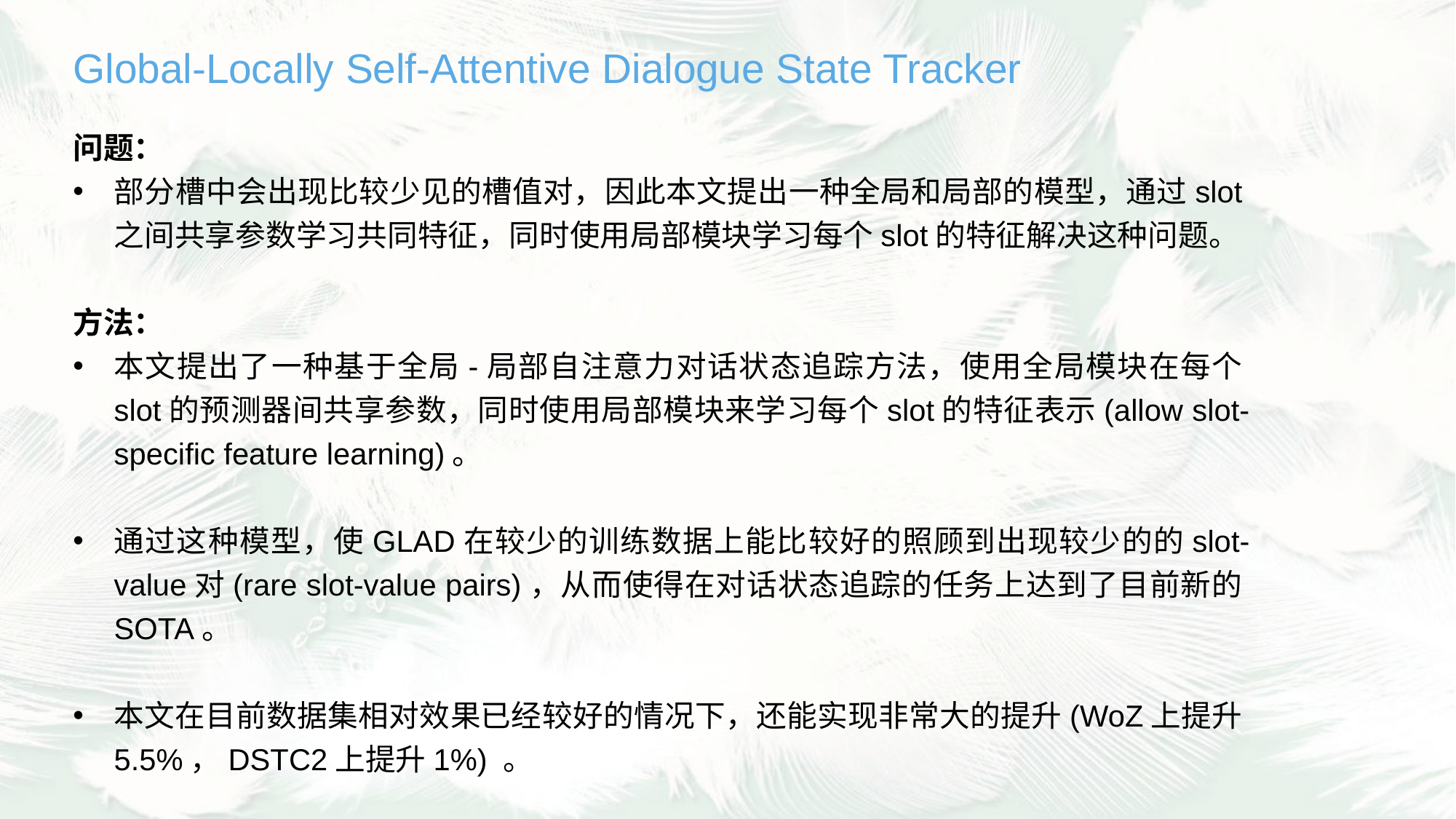

Global-Locally Self-Attentive Dialogue State Tracker
问题：
部分槽中会出现比较少见的槽值对，因此本文提出一种全局和局部的模型，通过slot之间共享参数学习共同特征，同时使用局部模块学习每个slot的特征解决这种问题。

方法：
本文提出了一种基于全局-局部自注意力对话状态追踪方法，使用全局模块在每个slot的预测器间共享参数，同时使用局部模块来学习每个slot的特征表示(allow slot-specific feature learning)。

通过这种模型，使GLAD在较少的训练数据上能比较好的照顾到出现较少的的slot-value对(rare slot-value pairs)，从而使得在对话状态追踪的任务上达到了目前新的SOTA。

本文在目前数据集相对效果已经较好的情况下，还能实现非常大的提升(WoZ上提升5.5%，DSTC2上提升1%) 。